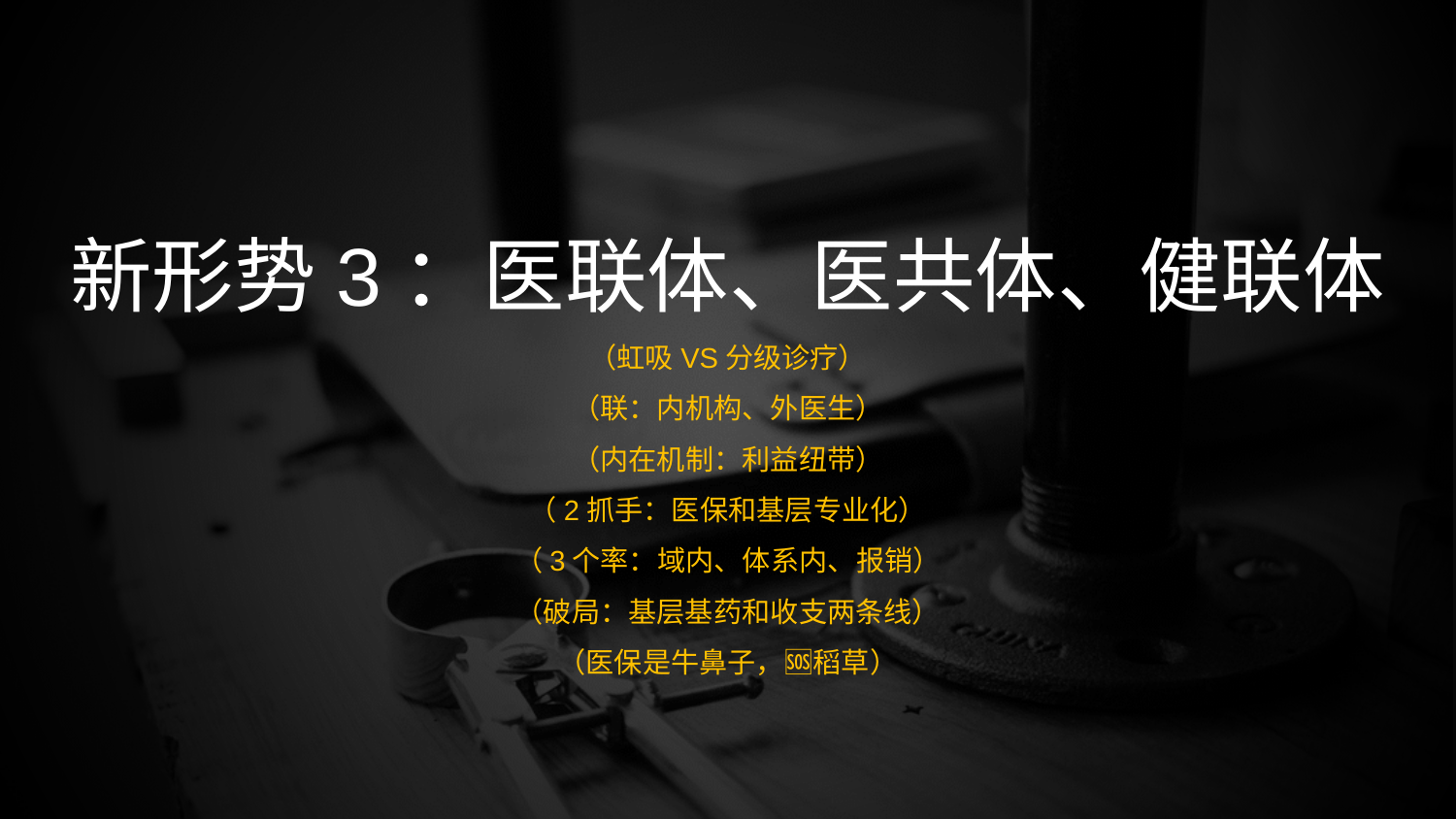

新形势3：医联体、医共体、健联体
（虹吸VS分级诊疗）
（联：内机构、外医生）
（内在机制：利益纽带）
（2抓手：医保和基层专业化）
（3个率：域内、体系内、报销）
（破局：基层基药和收支两条线）
（医保是牛鼻子，🆘稻草）